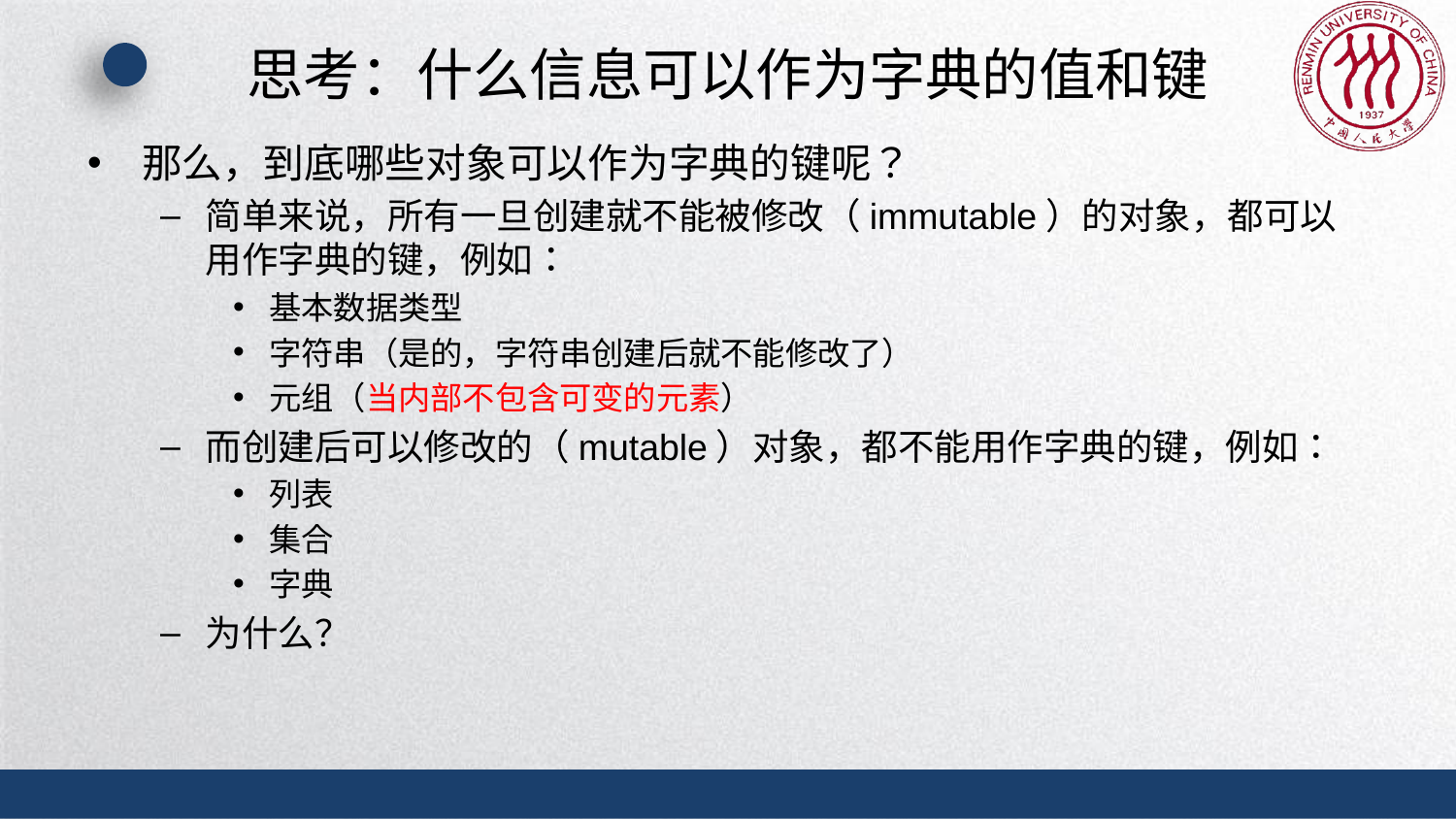

# 思考：什么信息可以作为字典的值和键
那么，到底哪些对象可以作为字典的键呢？
简单来说，所有一旦创建就不能被修改（immutable）的对象，都可以用作字典的键，例如：
基本数据类型
字符串（是的，字符串创建后就不能修改了）
元组（当内部不包含可变的元素）
而创建后可以修改的（mutable）对象，都不能用作字典的键，例如：
列表
集合
字典
为什么？